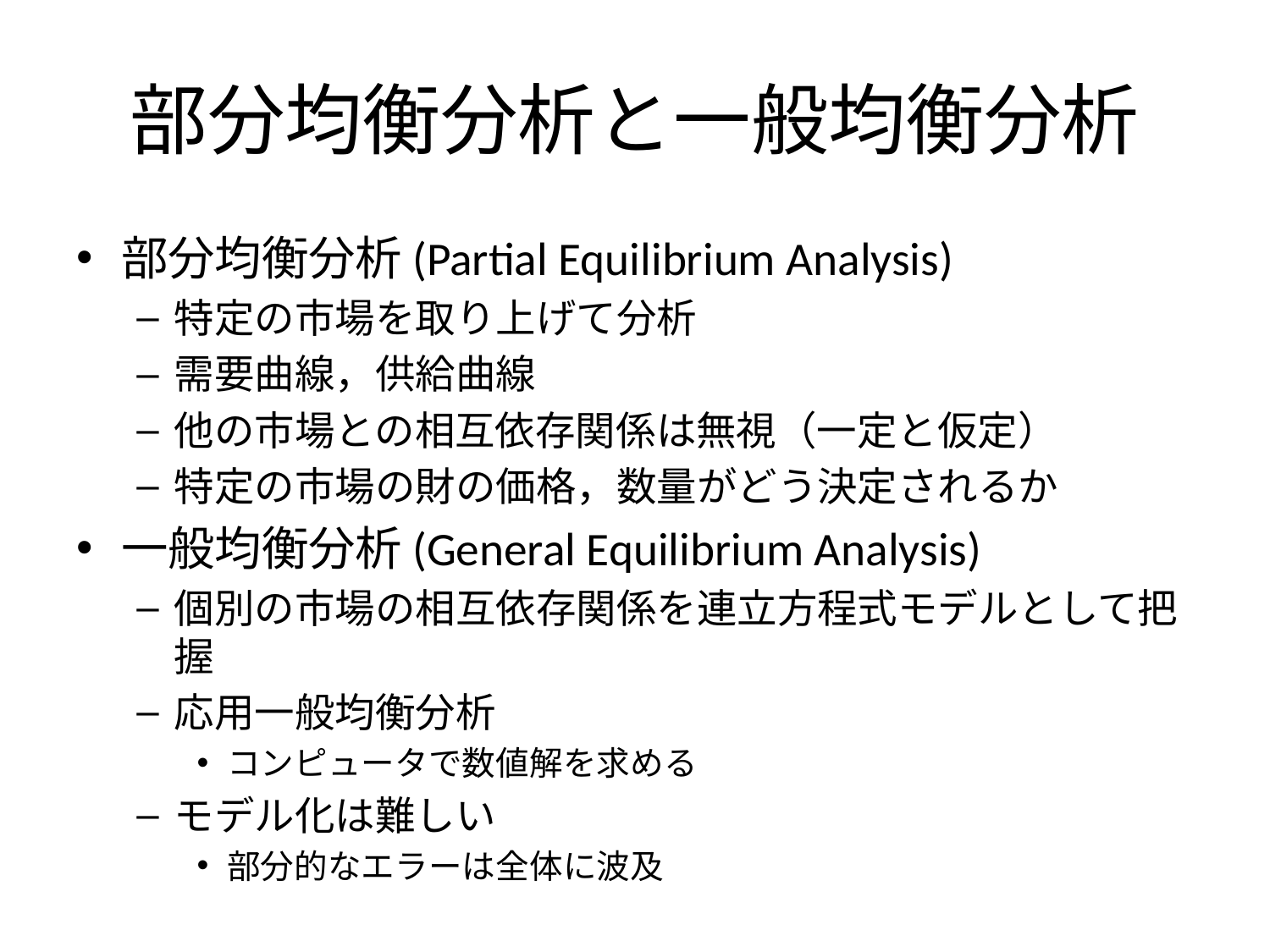

# 部分均衡分析と一般均衡分析
部分均衡分析(Partial Equilibrium Analysis)
特定の市場を取り上げて分析
需要曲線，供給曲線
他の市場との相互依存関係は無視（一定と仮定）
特定の市場の財の価格，数量がどう決定されるか
一般均衡分析(General Equilibrium Analysis)
個別の市場の相互依存関係を連立方程式モデルとして把握
応用一般均衡分析
コンピュータで数値解を求める
モデル化は難しい
部分的なエラーは全体に波及